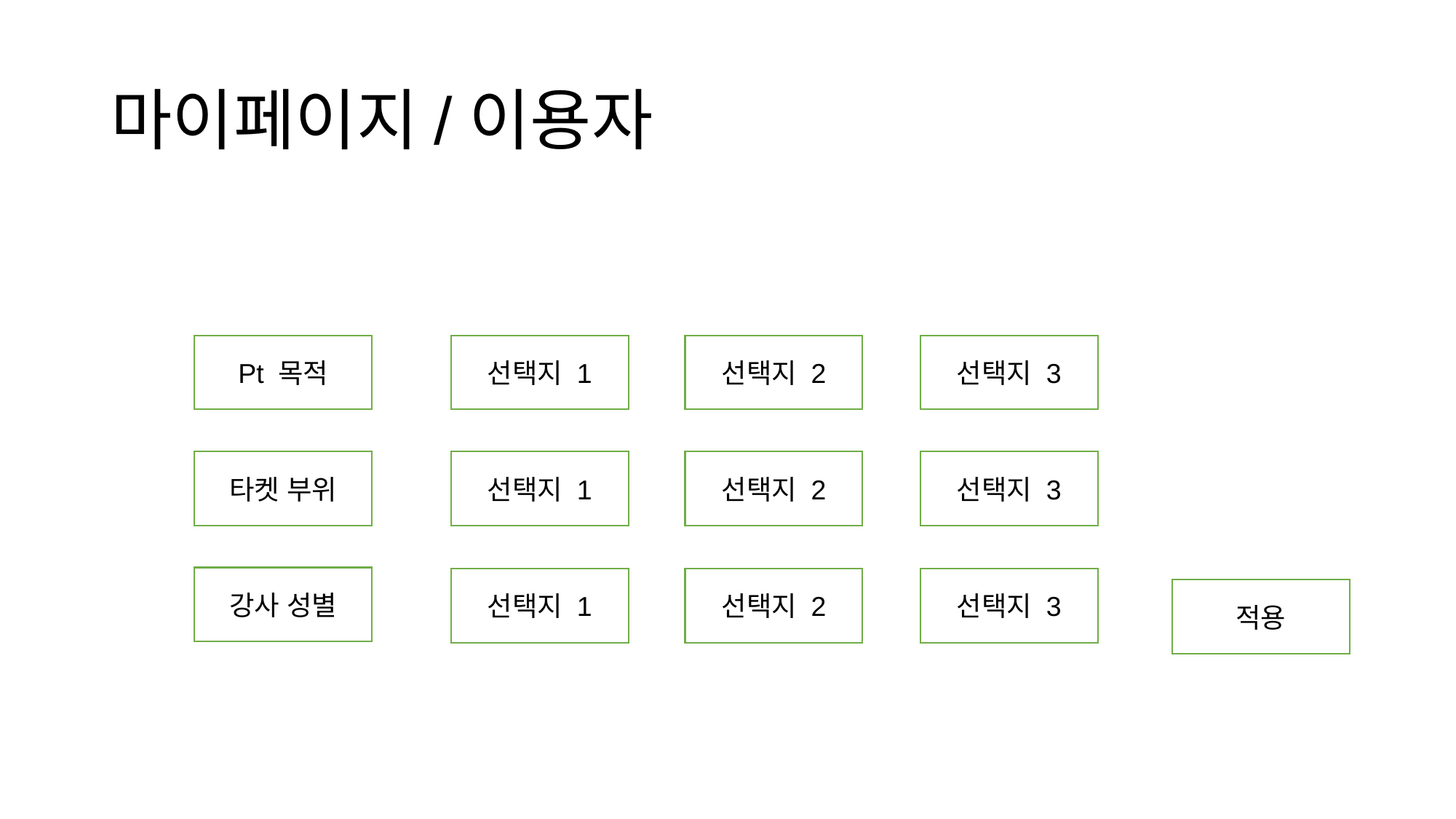

# 마이페이지/이용자
Pt 목적
선택지 1
선택지 2
선택지 3
타켓 부위
선택지 1
선택지 2
선택지 3
강사 성별
선택지 1
선택지 2
선택지 3
적용